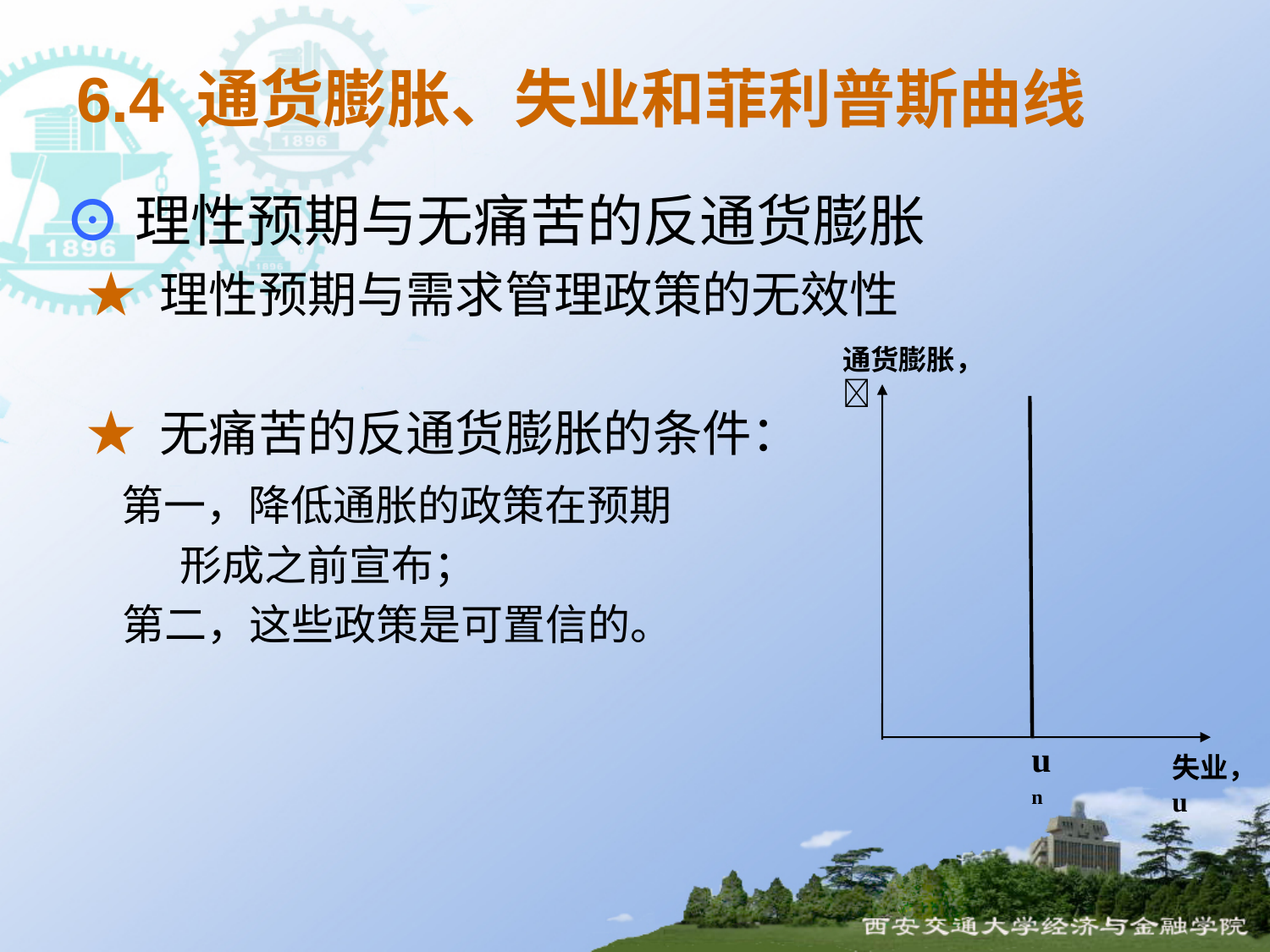

6.4 通货膨胀、失业和菲利普斯曲线
⊙理性预期与无痛苦的反通货膨胀
  ★ 理性预期与需求管理政策的无效性

  ★ 无痛苦的反通货膨胀的条件：
    第一，降低通胀的政策在预期
           形成之前宣布；
     第二，这些政策是可置信的。

通货膨胀，π

un

失业，u